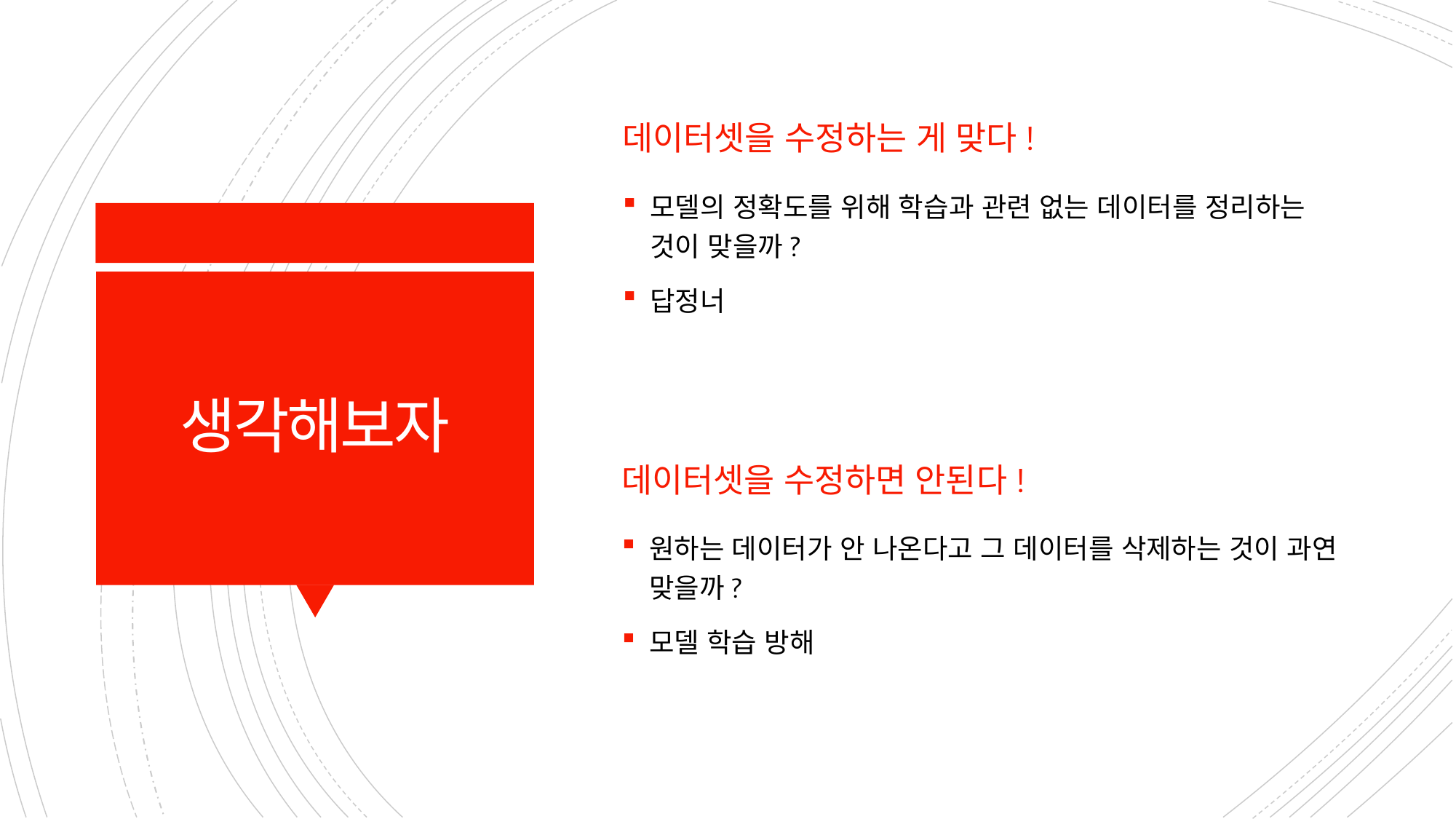

데이터셋을 수정하는 게 맞다!
모델의 정확도를 위해 학습과 관련 없는 데이터를 정리하는 것이 맞을까?
답정너
# 생각해보자
데이터셋을 수정하면 안된다!
원하는 데이터가 안 나온다고 그 데이터를 삭제하는 것이 과연 맞을까?
모델 학습 방해